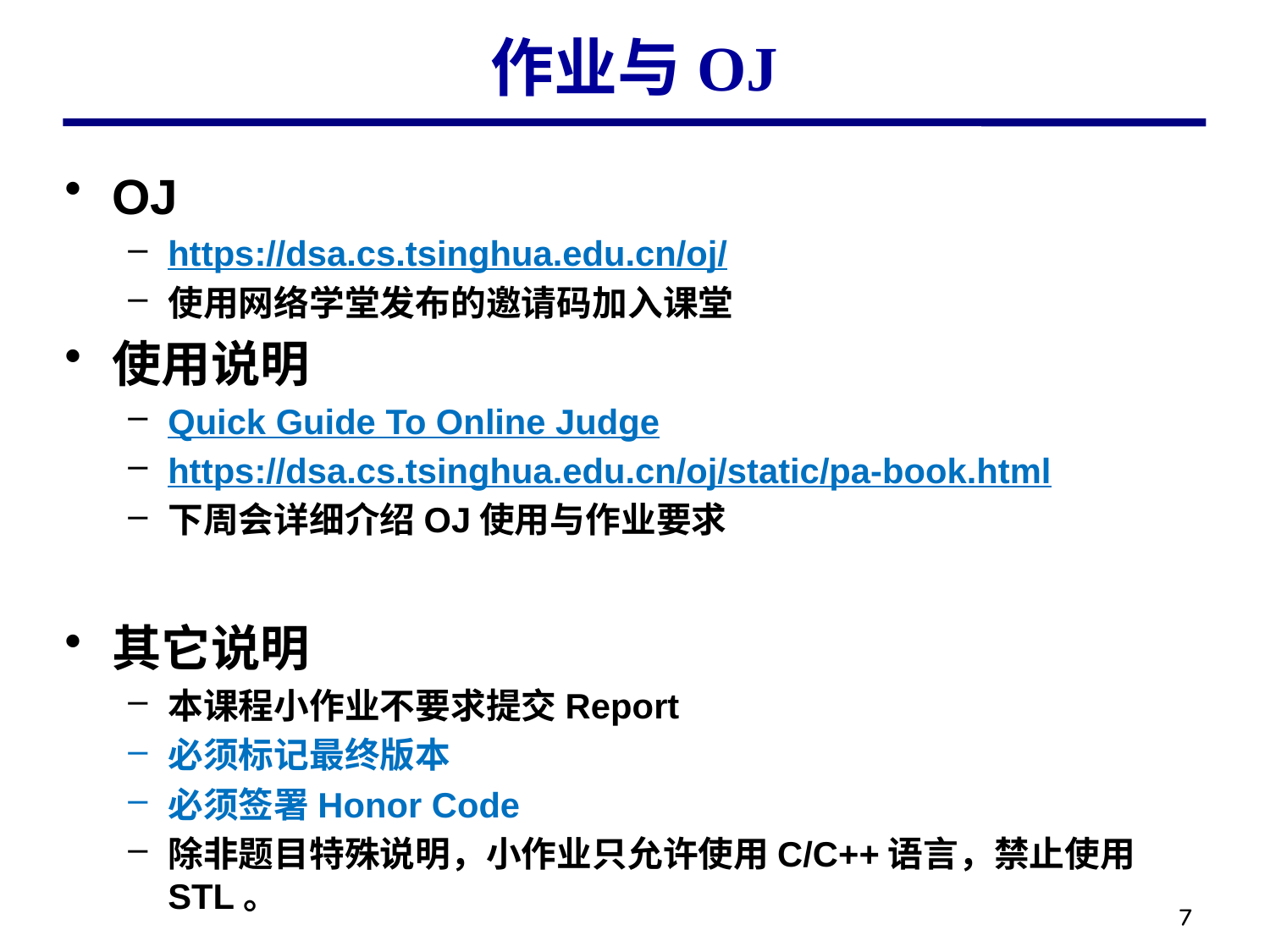

# 作业与OJ
OJ
https://dsa.cs.tsinghua.edu.cn/oj/
使用网络学堂发布的邀请码加入课堂
使用说明
Quick Guide To Online Judge
https://dsa.cs.tsinghua.edu.cn/oj/static/pa-book.html
下周会详细介绍OJ使用与作业要求

其它说明
本课程小作业不要求提交Report
必须标记最终版本
必须签署Honor Code
除非题目特殊说明，小作业只允许使用C/C++语言，禁止使用STL。